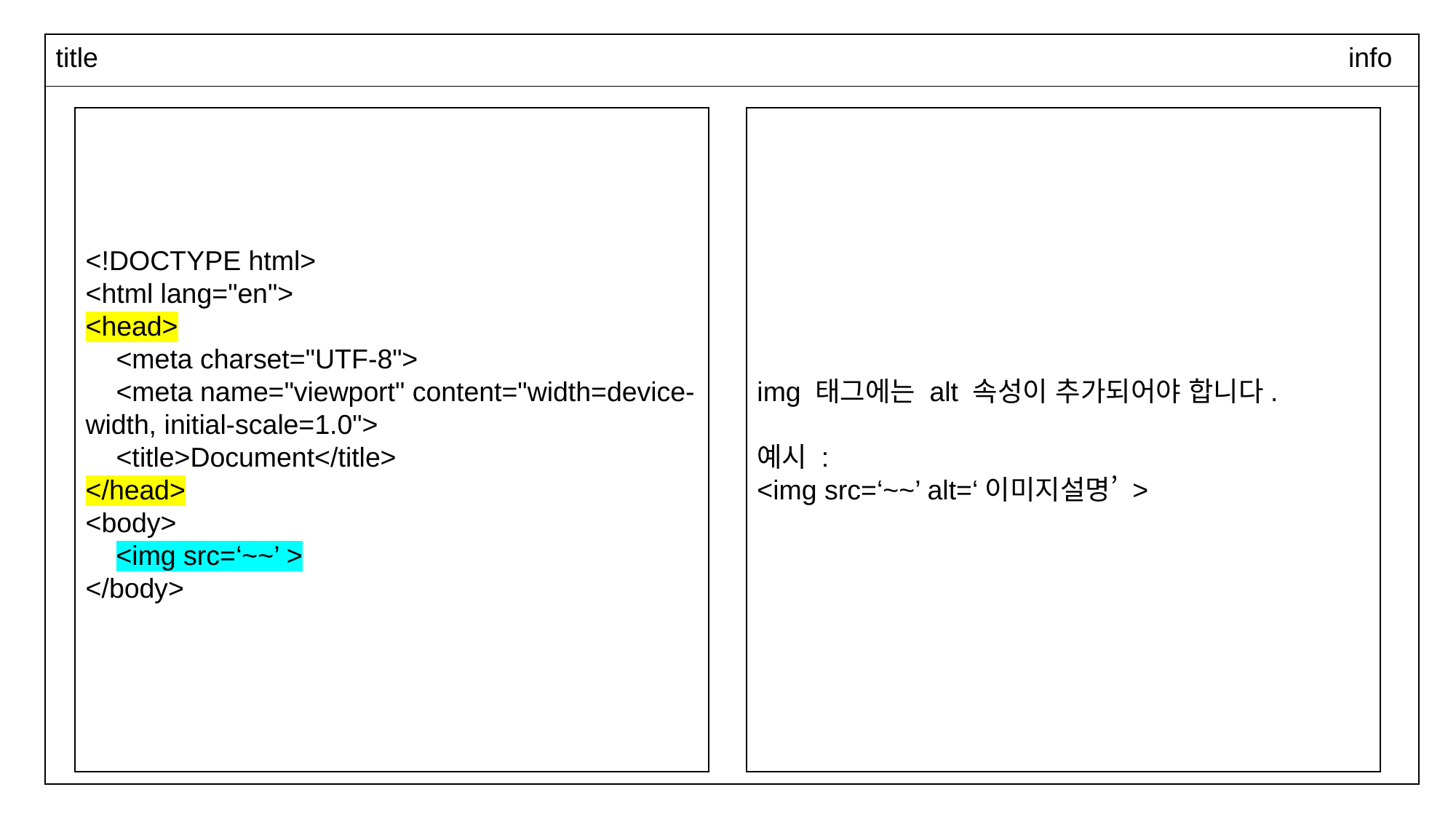

title
info
<!DOCTYPE html>
<html lang="en">
<head>
    <meta charset="UTF-8">
    <meta name="viewport" content="width=device-width, initial-scale=1.0">
    <title>Document</title>
</head>
<body>
    <img src=‘~~’ >
</body>

img 태그에는 alt 속성이 추가되어야 합니다.

예시 :
<img src=‘~~’ alt=‘이미지설명’ >